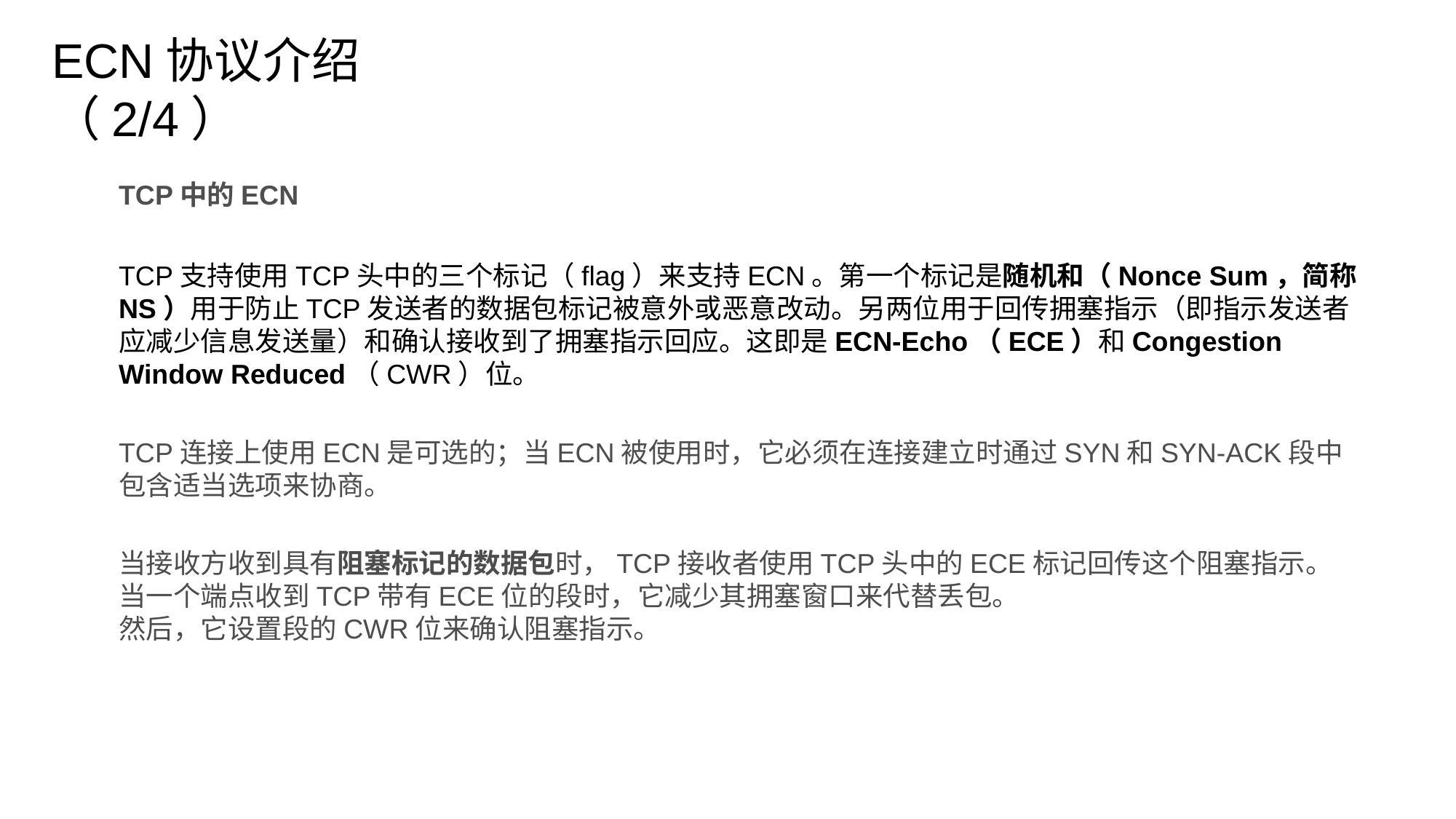

ECN协议介绍（2/4）
TCP中的ECN
TCP支持使用TCP头中的三个标记（flag）来支持ECN。第一个标记是随机和（Nonce Sum，简称NS）用于防止TCP发送者的数据包标记被意外或恶意改动。另两位用于回传拥塞指示（即指示发送者应减少信息发送量）和确认接收到了拥塞指示回应。这即是ECN-Echo（ECE）和Congestion Window Reduced（CWR）位。
TCP连接上使用ECN是可选的；当ECN被使用时，它必须在连接建立时通过SYN和SYN-ACK段中包含适当选项来协商。
当接收方收到具有阻塞标记的数据包时，TCP接收者使用TCP头中的ECE标记回传这个阻塞指示。
当一个端点收到TCP带有ECE位的段时，它减少其拥塞窗口来代替丢包。
然后，它设置段的CWR位来确认阻塞指示。